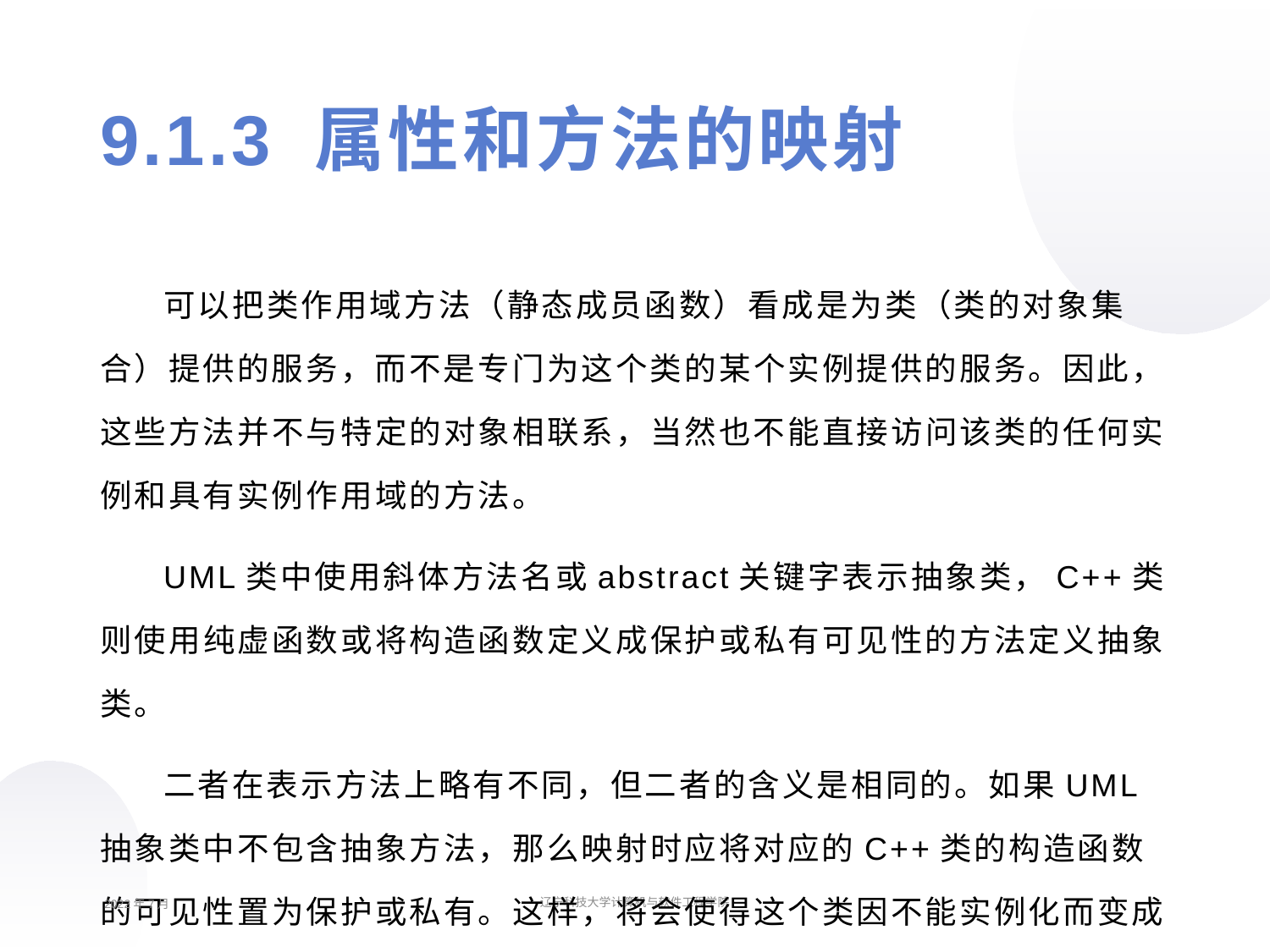

9.1.3 属性和方法的映射
可以把类作用域方法（静态成员函数）看成是为类（类的对象集合）提供的服务，而不是专门为这个类的某个实例提供的服务。因此，这些方法并不与特定的对象相联系，当然也不能直接访问该类的任何实例和具有实例作用域的方法。
UML类中使用斜体方法名或abstract关键字表示抽象类，C++类则使用纯虚函数或将构造函数定义成保护或私有可见性的方法定义抽象类。
二者在表示方法上略有不同，但二者的含义是相同的。如果UML抽象类中不包含抽象方法，那么映射时应将对应的C++类的构造函数的可见性置为保护或私有。这样，将会使得这个类因不能实例化而变成抽象类。

2022年7月
辽宁科技大学计算机与软件工程学院
14